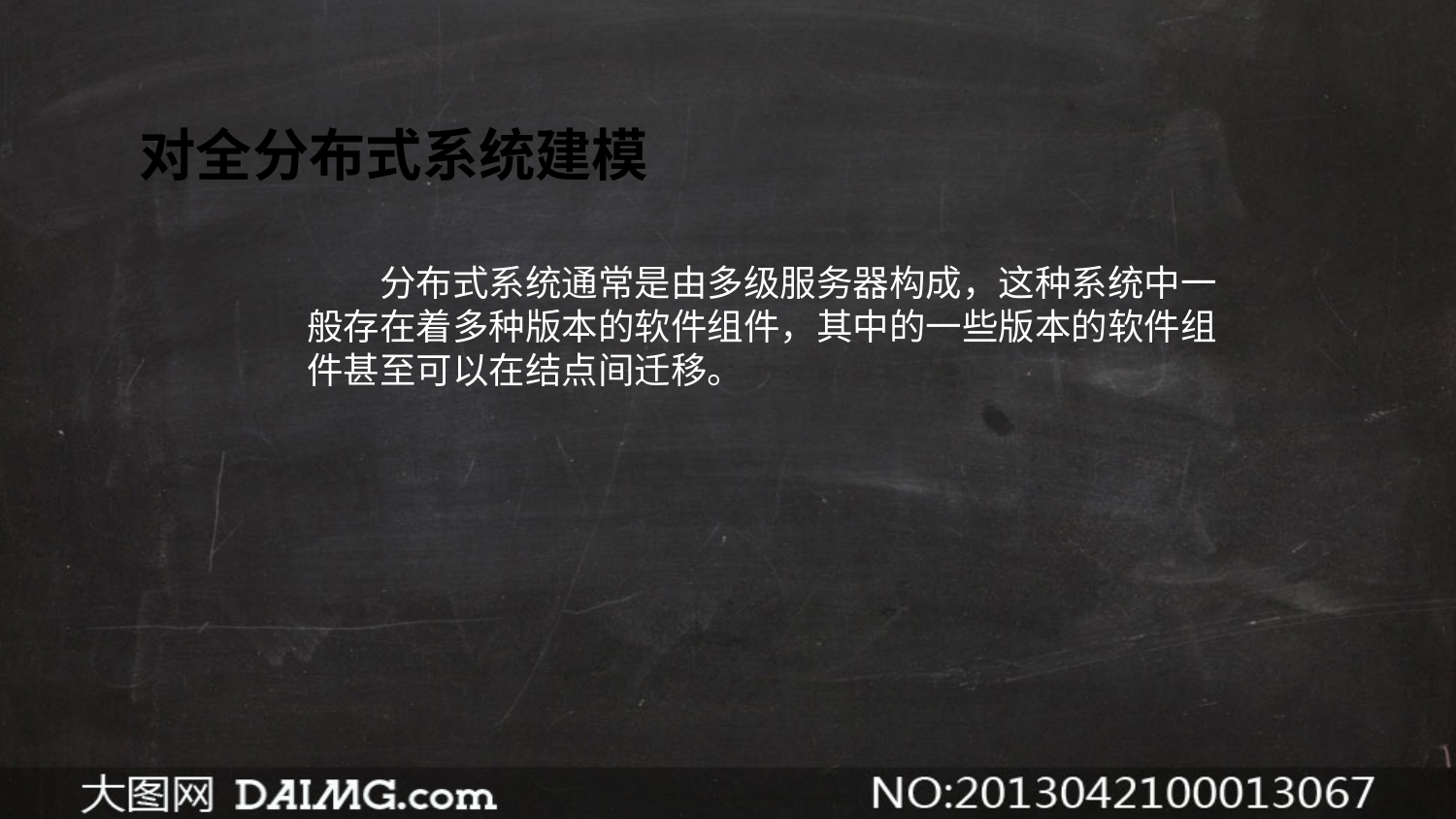

对全分布式系统建模
分布式系统通常是由多级服务器构成，这种系统中一般存在着多种版本的软件组件，其中的一些版本的软件组件甚至可以在结点间迁移。